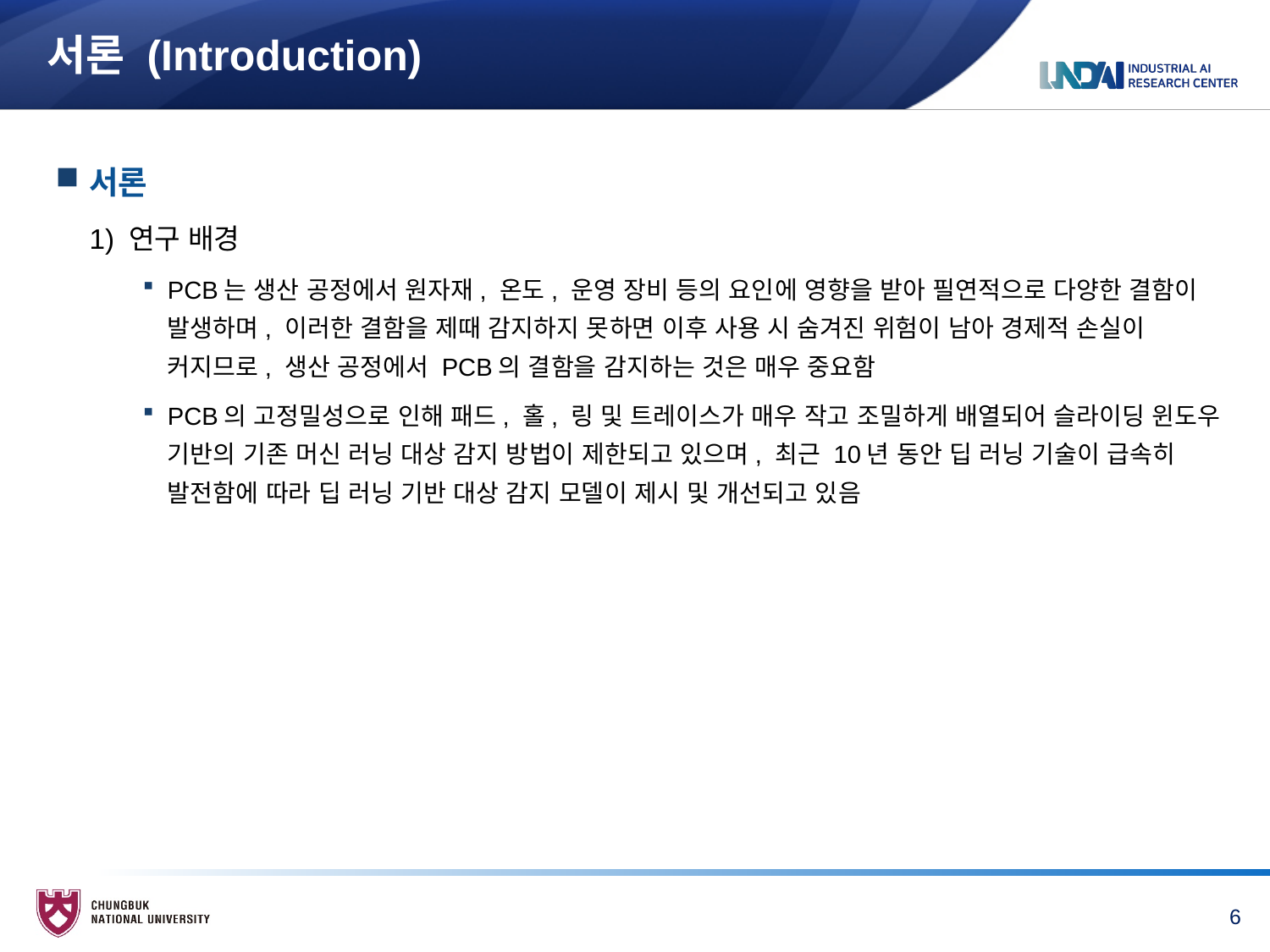

# 서론 (Introduction)
서론
1) 연구 배경
PCB는 생산 공정에서 원자재, 온도, 운영 장비 등의 요인에 영향을 받아 필연적으로 다양한 결함이 발생하며, 이러한 결함을 제때 감지하지 못하면 이후 사용 시 숨겨진 위험이 남아 경제적 손실이 커지므로, 생산 공정에서 PCB의 결함을 감지하는 것은 매우 중요함
PCB의 고정밀성으로 인해 패드, 홀, 링 및 트레이스가 매우 작고 조밀하게 배열되어 슬라이딩 윈도우 기반의 기존 머신 러닝 대상 감지 방법이 제한되고 있으며, 최근 10년 동안 딥 러닝 기술이 급속히 발전함에 따라 딥 러닝 기반 대상 감지 모델이 제시 및 개선되고 있음